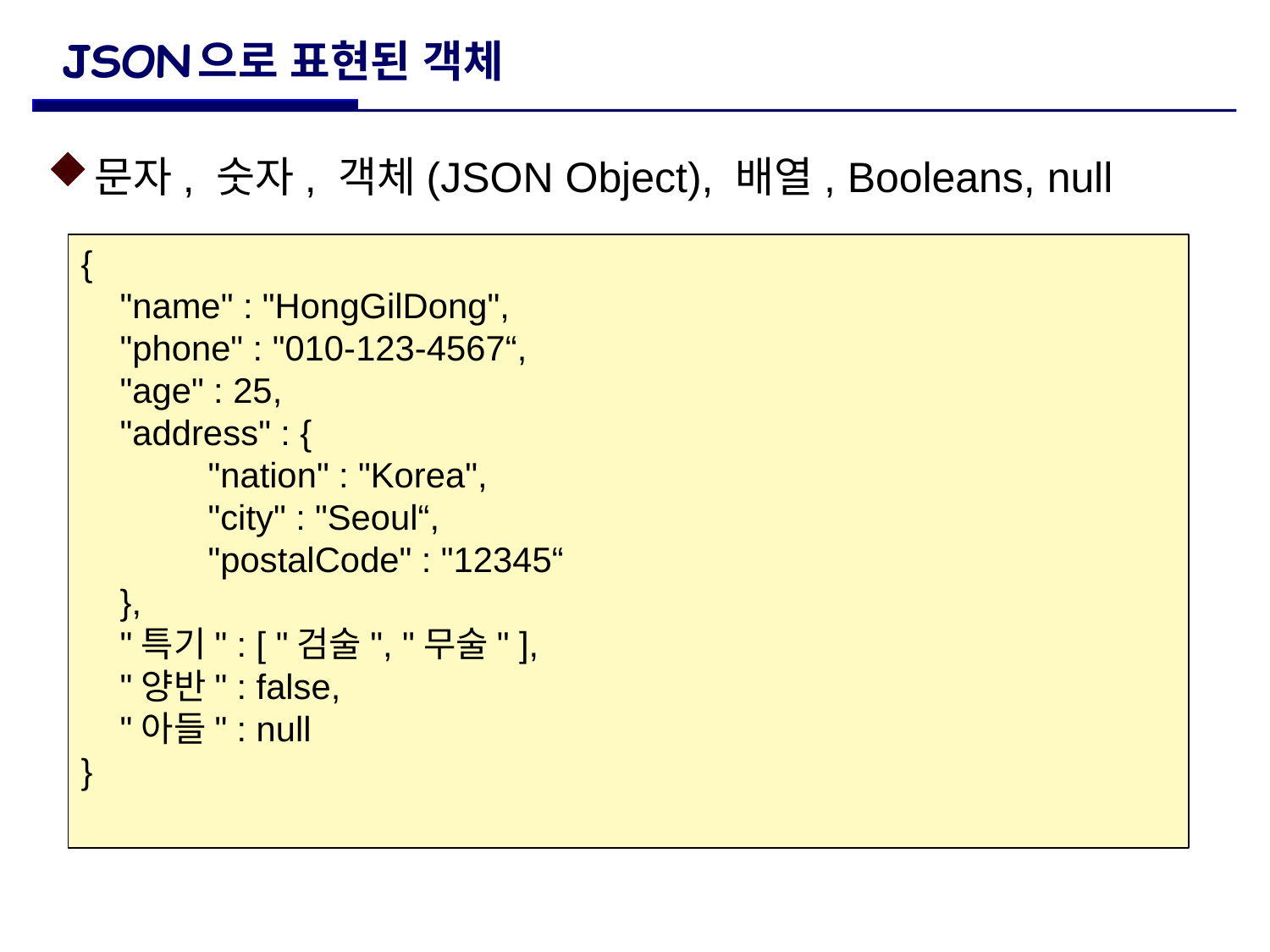

# JSON으로 표현된 객체
문자, 숫자, 객체(JSON Object), 배열, Booleans, null
{
    "name" : "HongGilDong",
    "phone" : "010-123-4567“,
    "age" : 25,
    "address" : {
	"nation" : "Korea",
	"city" : "Seoul“,
	"postalCode" : "12345“
    },
    "특기" : [ "검술", "무술" ],
    "양반" : false,
    "아들" : null
}